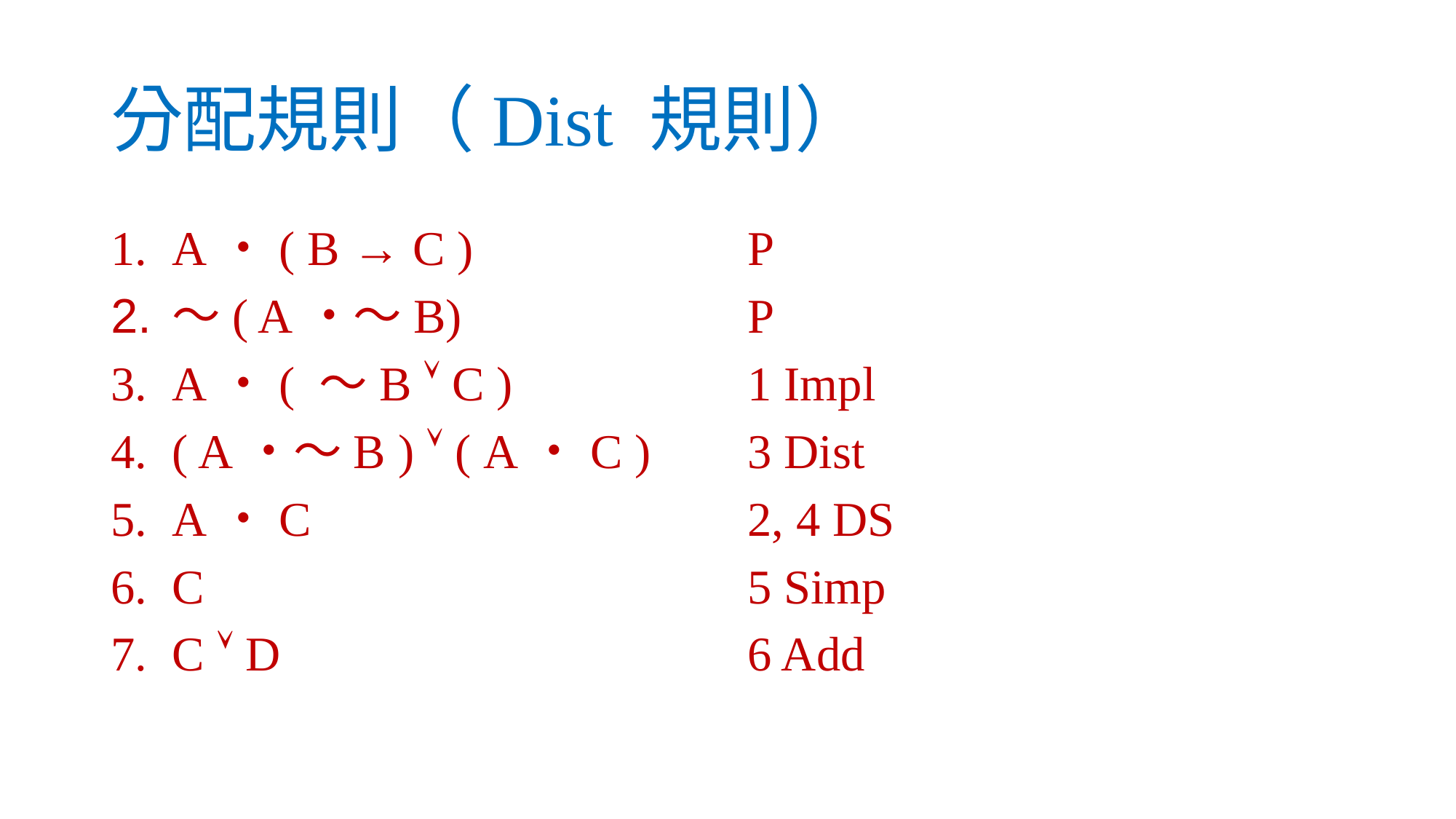

# 分配規則（Dist 規則）
A・( B → C )
～( A・～B)
A・( ～B ∨ C )
( A・～B ) ∨ ( A・C )
A・C
C
C ∨ D
P
P
1 Impl
3 Dist
2, 4 DS
5 Simp
6 Add